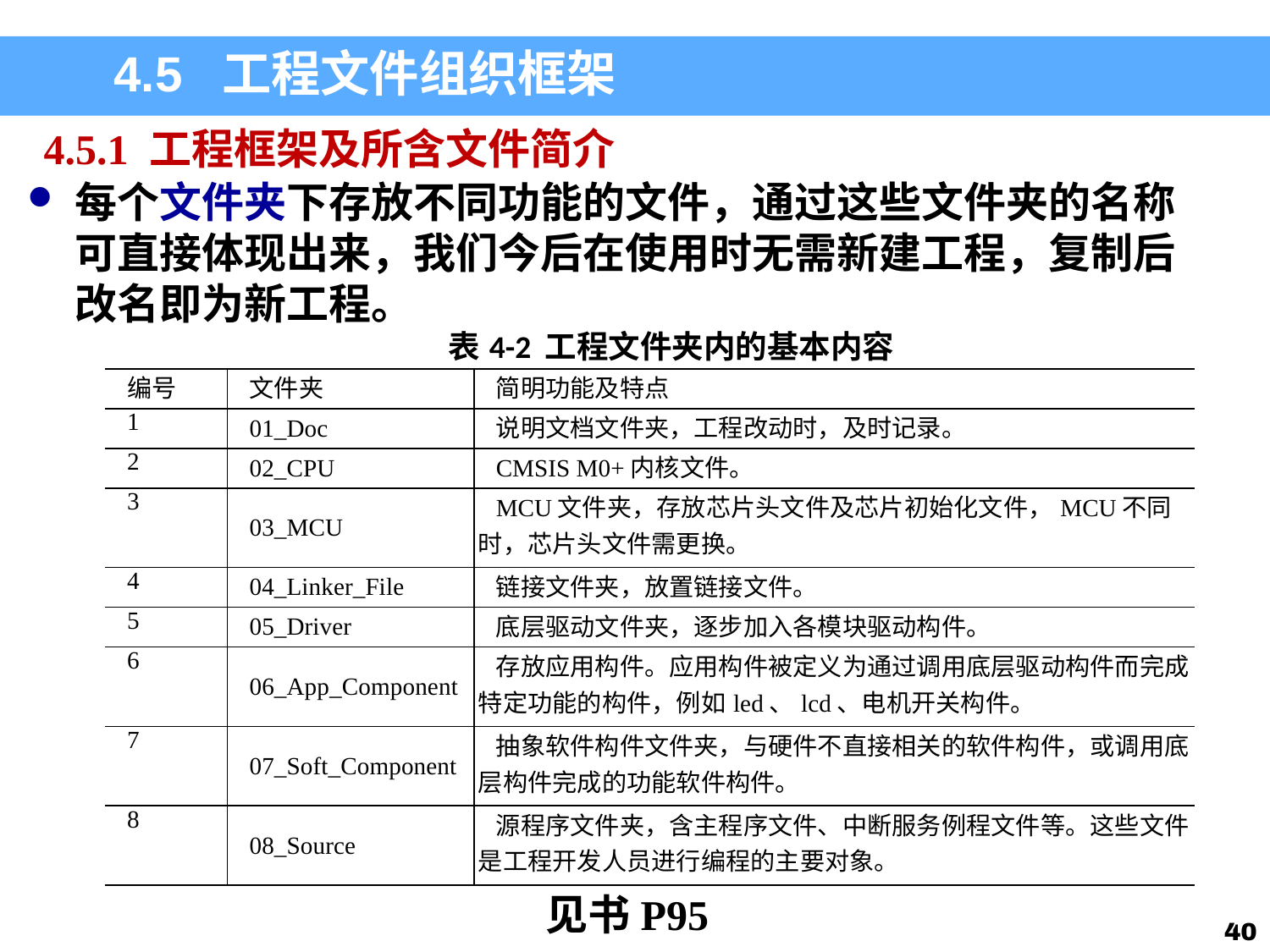

4.5  工程文件组织框架
4.5.1 工程框架及所含文件简介
每个文件夹下存放不同功能的文件，通过这些文件夹的名称可直接体现出来，我们今后在使用时无需新建工程，复制后改名即为新工程。
| 表4-2 工程文件夹内的基本内容 |  |  |
| --- | --- | --- |
| 编号 | 文件夹 | 简明功能及特点 |
| 1 | 01\_Doc | 说明文档文件夹，工程改动时，及时记录。 |
| 2 | 02\_CPU | CMSIS M0+内核文件。 |
| 3 | 03\_MCU | MCU文件夹，存放芯片头文件及芯片初始化文件，MCU不同时，芯片头文件需更换。 |
| 4 | 04\_Linker\_File | 链接文件夹，放置链接文件。 |
| 5 | 05\_Driver | 底层驱动文件夹，逐步加入各模块驱动构件。 |
| 6 | 06\_App\_Component | 存放应用构件。应用构件被定义为通过调用底层驱动构件而完成特定功能的构件，例如led、lcd、电机开关构件。 |
| 7 | 07\_Soft\_Component | 抽象软件构件文件夹，与硬件不直接相关的软件构件，或调用底层构件完成的功能软件构件。 |
| 8 | 08\_Source | 源程序文件夹，含主程序文件、中断服务例程文件等。这些文件是工程开发人员进行编程的主要对象。 |
见书P95
40